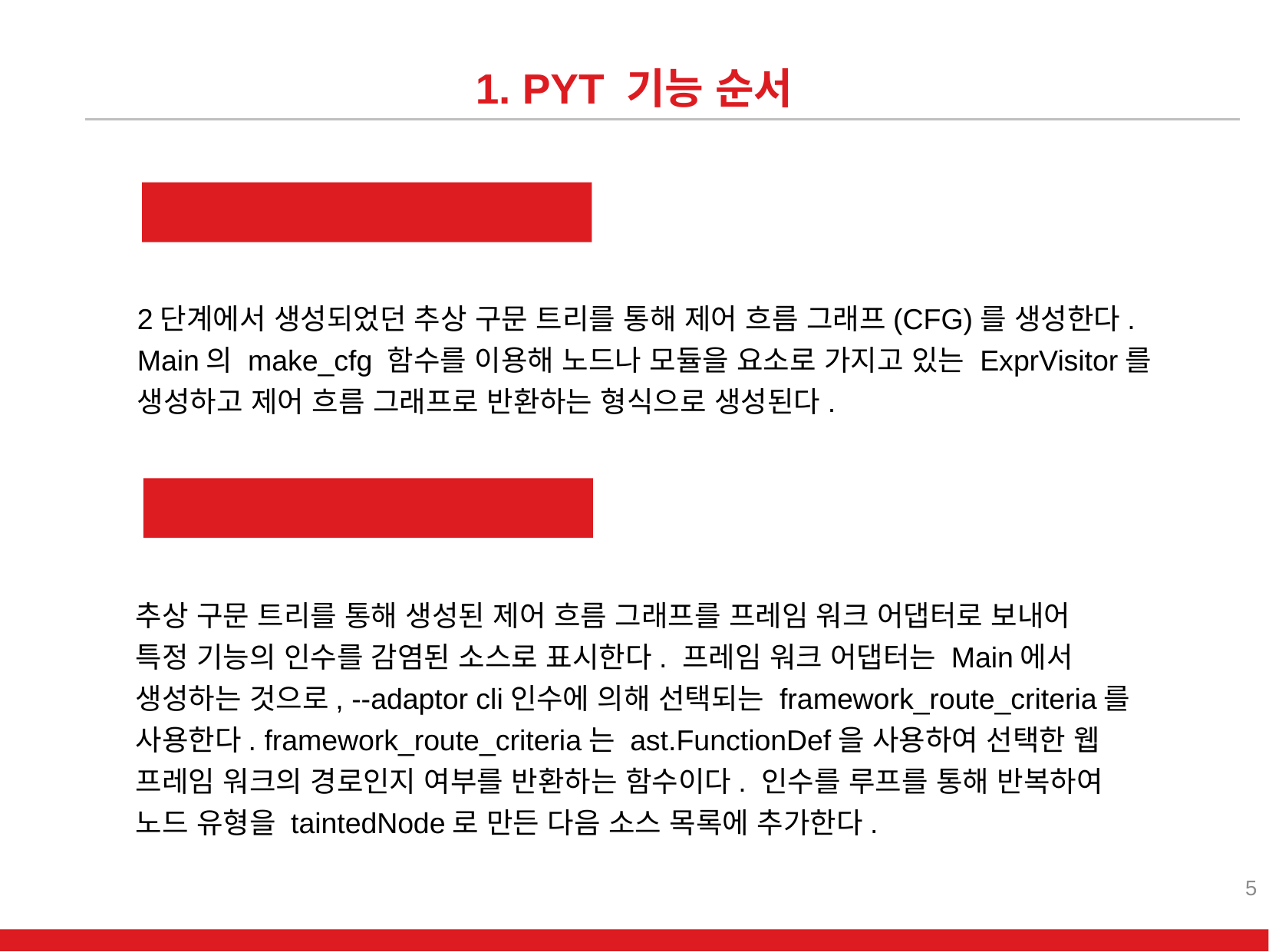

1. PYT 기능 순서
3단계
2단계에서 생성되었던 추상 구문 트리를 통해 제어 흐름 그래프(CFG)를 생성한다.
Main의 make_cfg 함수를 이용해 노드나 모듈을 요소로 가지고 있는 ExprVisitor를
생성하고 제어 흐름 그래프로 반환하는 형식으로 생성된다.
4단계
추상 구문 트리를 통해 생성된 제어 흐름 그래프를 프레임 워크 어댑터로 보내어
특정 기능의 인수를 감염된 소스로 표시한다. 프레임 워크 어댑터는 Main에서
생성하는 것으로, --adaptor cli인수에 의해 선택되는 framework_route_criteria를
사용한다. framework_route_criteria는 ast.FunctionDef을 사용하여 선택한 웹
프레임 워크의 경로인지 여부를 반환하는 함수이다. 인수를 루프를 통해 반복하여
노드 유형을 taintedNode로 만든 다음 소스 목록에 추가한다.
5